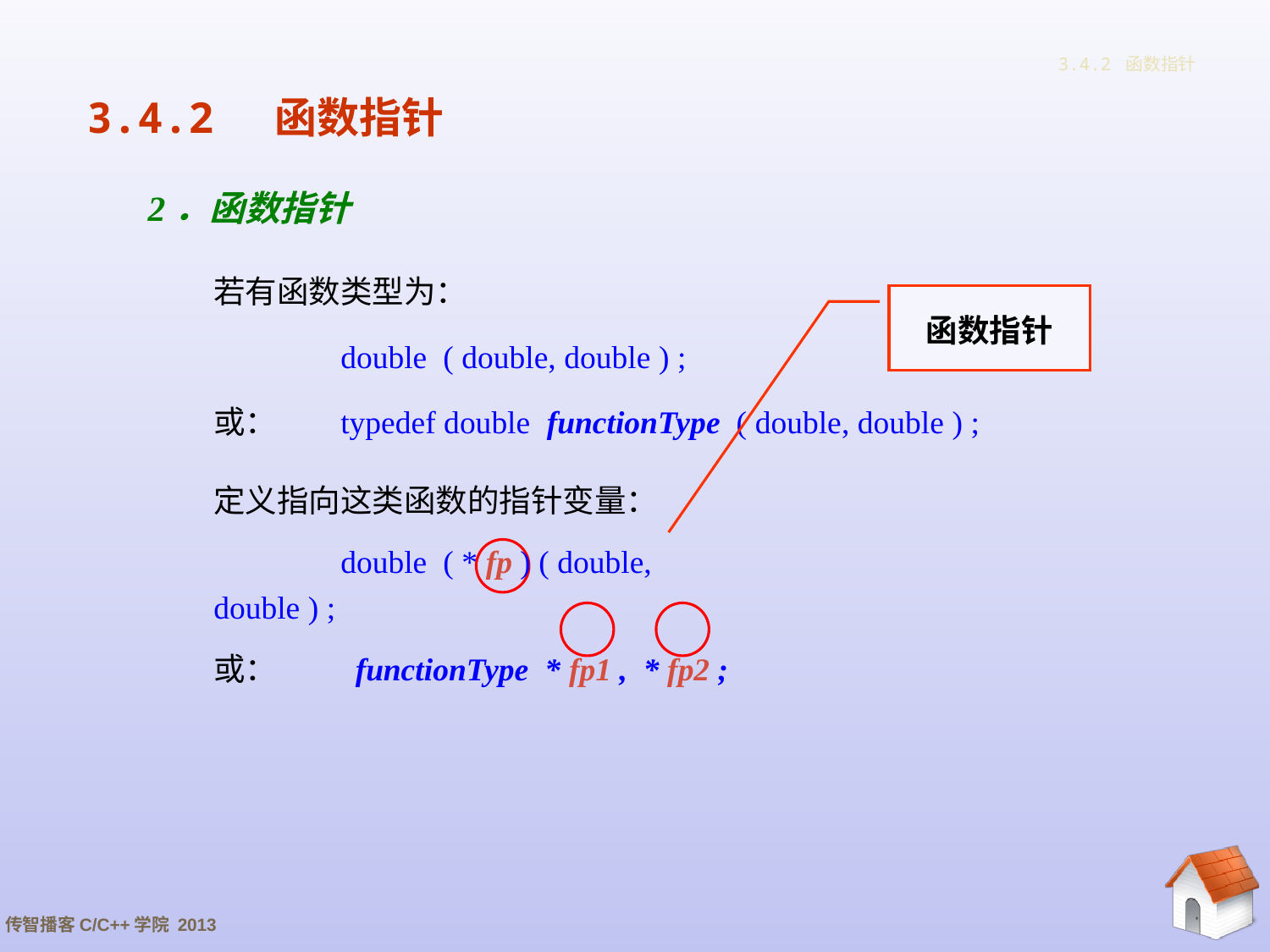

# 3.4.2 函数指针
3.4.2  函数指针
2．函数指针
若有函数类型为：
	double  ( double, double ) ;
或：	typedef double  functionType  ( double, double ) ;
函数指针
定义指向这类函数的指针变量：
	double  ( * fp ) ( double, double ) ;
或：	 functionType  * fp1 ,  * fp2 ;